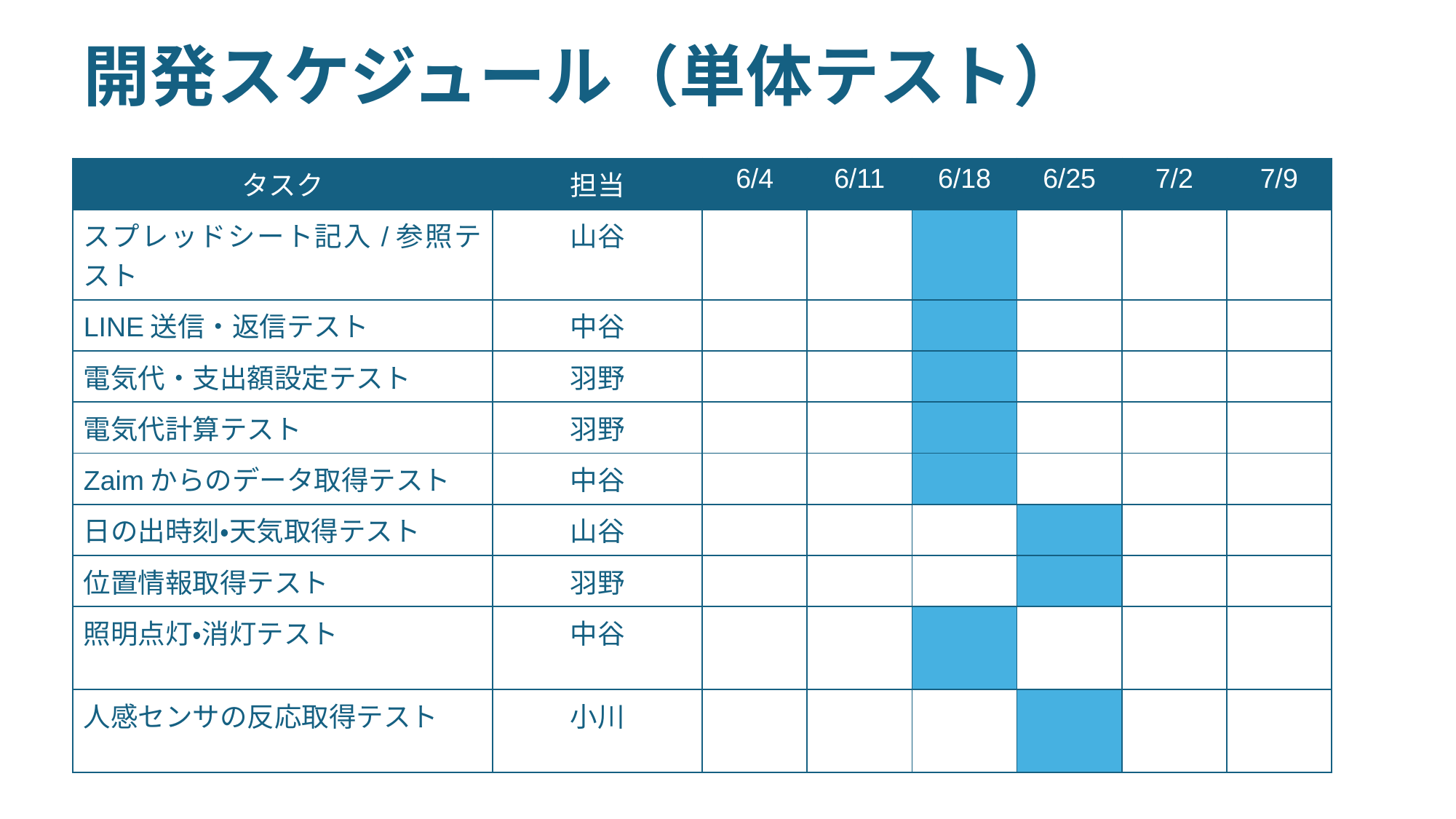

# 開発スケジュール（単体テスト）
| タスク | 担当 | 6/4 | 6/11 | 6/18 | 6/25 | 7/2 | 7/9 |
| --- | --- | --- | --- | --- | --- | --- | --- |
| スプレッドシート記入/参照テスト | 山谷 |  |  |  |  |  |  |
| LINE送信・返信テスト | 中谷 |  |  |  |  |  |  |
| 電気代・支出額設定テスト | 羽野 |  |  |  |  |  |  |
| 電気代計算テスト | 羽野 |  |  |  |  |  |  |
| Zaimからのデータ取得テスト | 中谷 |  |  |  |  |  |  |
| 日の出時刻・天気取得テスト | 山谷 |  |  |  |  |  |  |
| 位置情報取得テスト | 羽野 |  |  |  |  |  |  |
| 照明点灯・消灯テスト | 中谷 |  |  |  |  |  |  |
| 人感センサの反応取得テスト | 小川 |  |  |  |  |  |  |